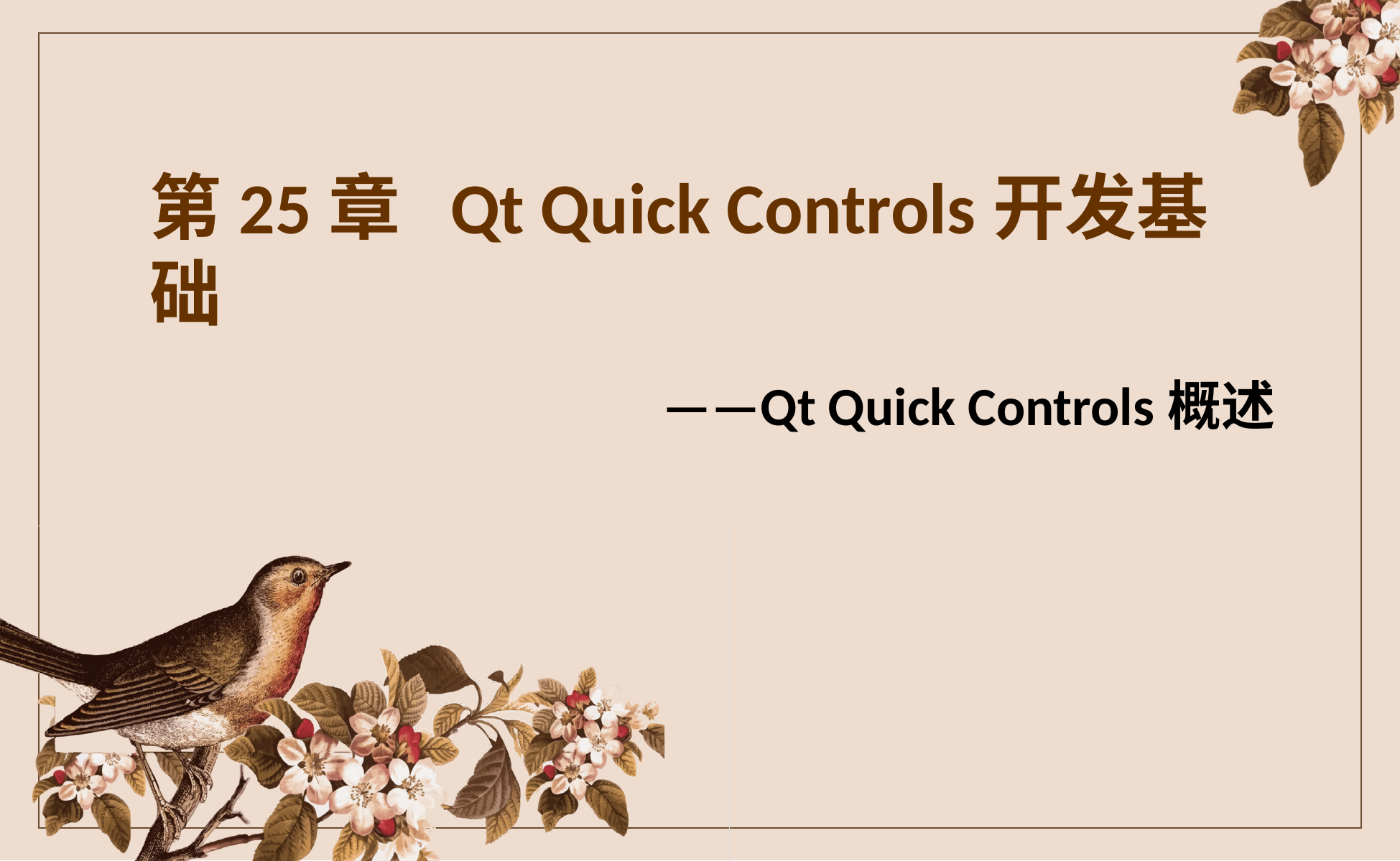

第25章  Qt Quick Controls开发基础
——Qt Quick Controls概述